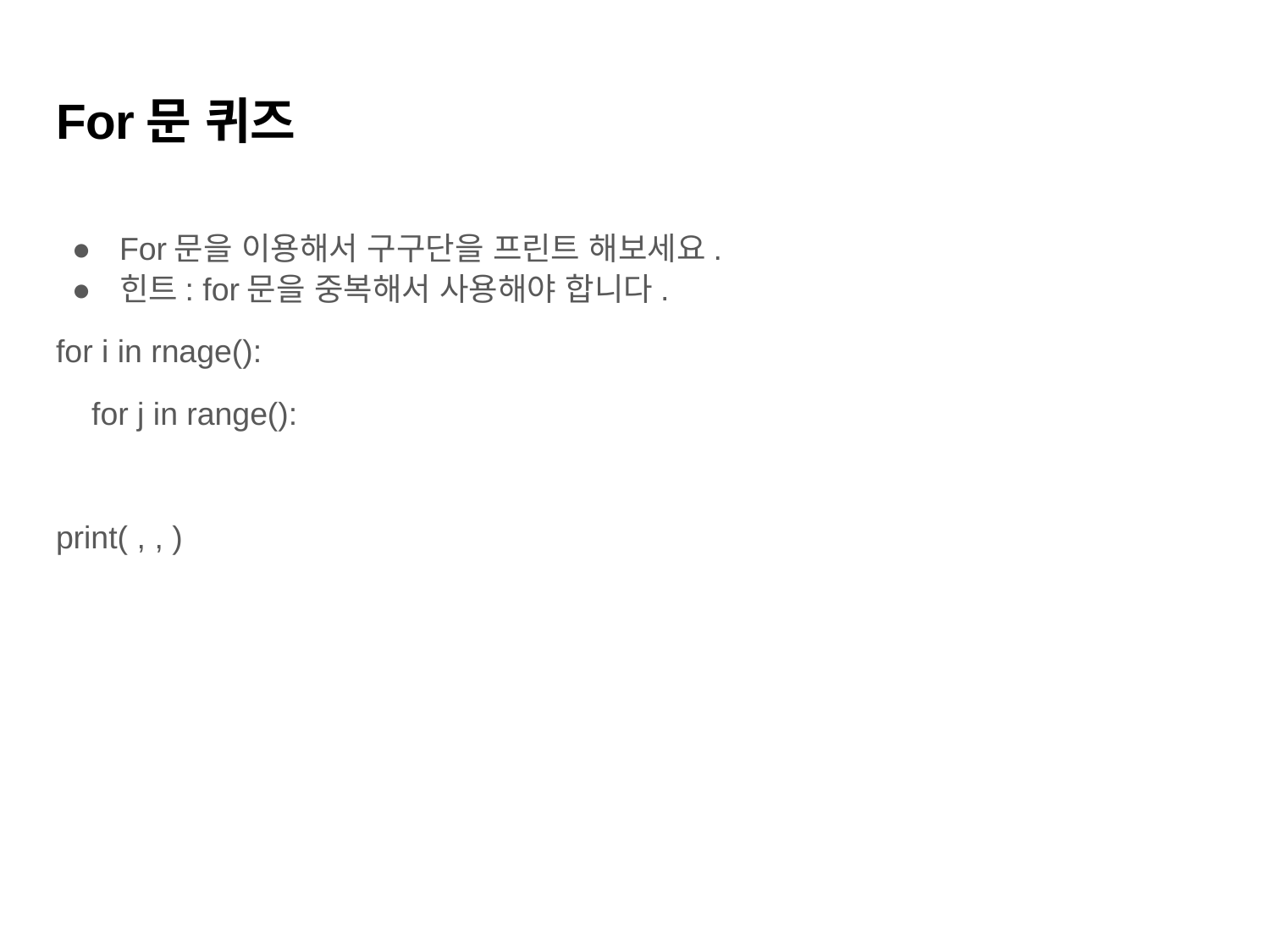

# For문 퀴즈
For문을 이용해서 구구단을 프린트 해보세요.
힌트: for문을 중복해서 사용해야 합니다.
for i in rnage():
    for j in range():

print( , , )